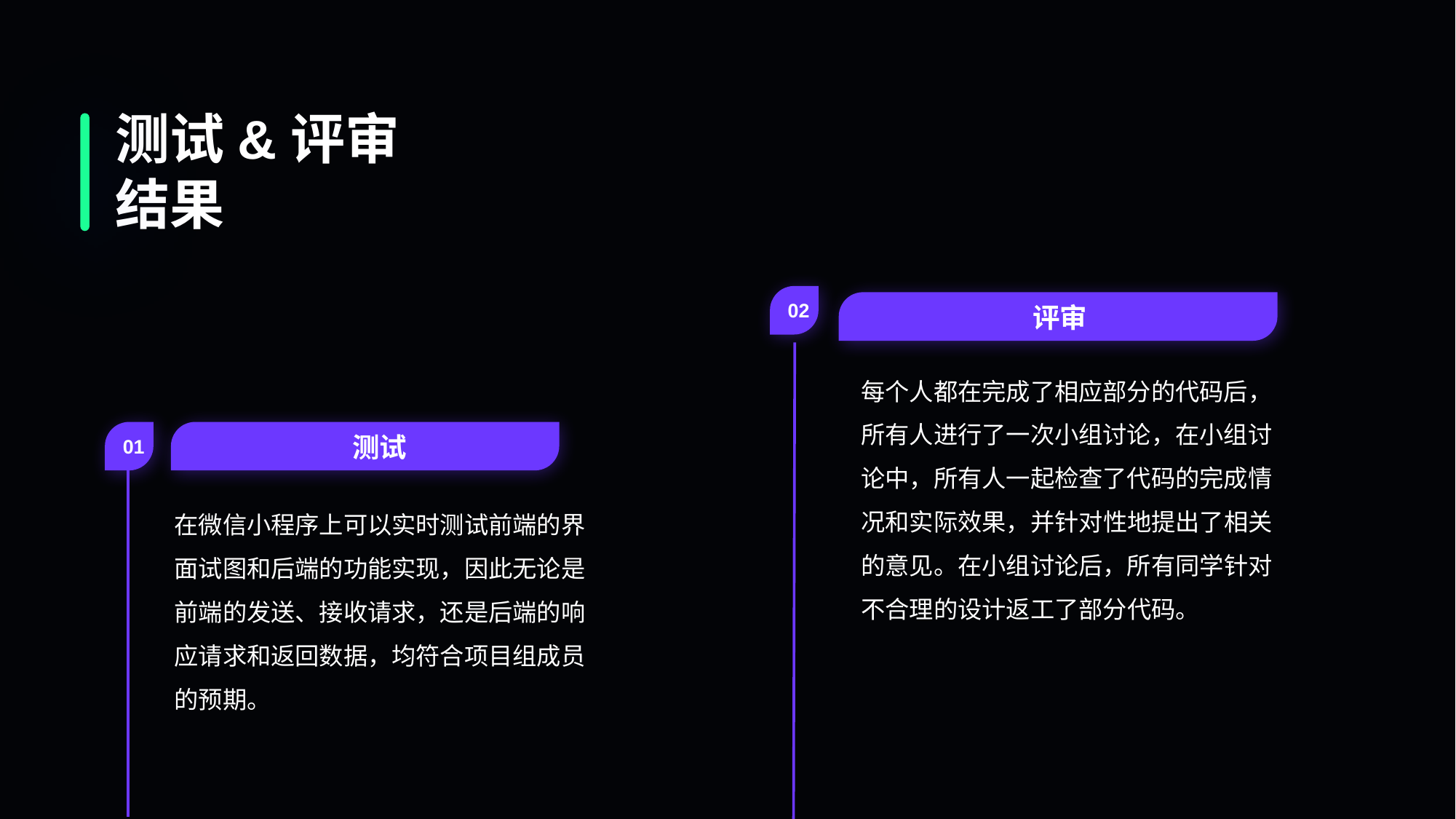

测试&评审
结果

02

评审
每个人都在完成了相应部分的代码后，所有人进行了一次小组讨论，在小组讨论中，所有人一起检查了代码的完成情况和实际效果，并针对性地提出了相关的意见。在小组讨论后，所有同学针对不合理的设计返工了部分代码。
01

测试
在微信小程序上可以实时测试前端的界面试图和后端的功能实现，因此无论是前端的发送、接收请求，还是后端的响应请求和返回数据，均符合项目组成员的预期。